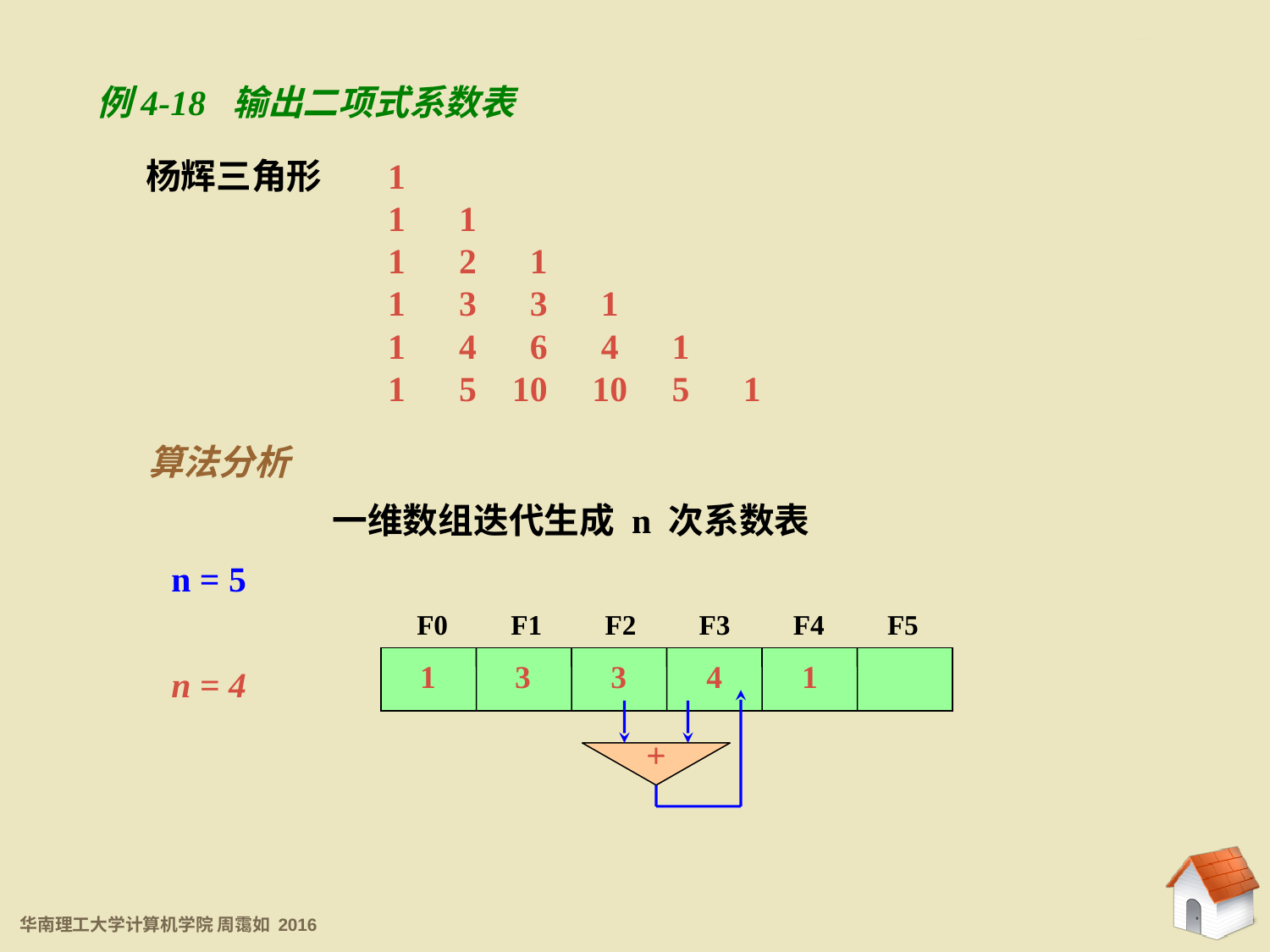

4.5.1  new 和 delete 操作符
例4-18  输出二项式系数表
杨辉三角形
1
1      1
1      2      1
1      3      3      1
1      4      6      4      1
1      5    10     10     5      1
算法分析
一维数组迭代生成 n 次系数表
n = 5
F0         F1         F2         F3         F4         F5

n = 4
1
3
3
4
1

+